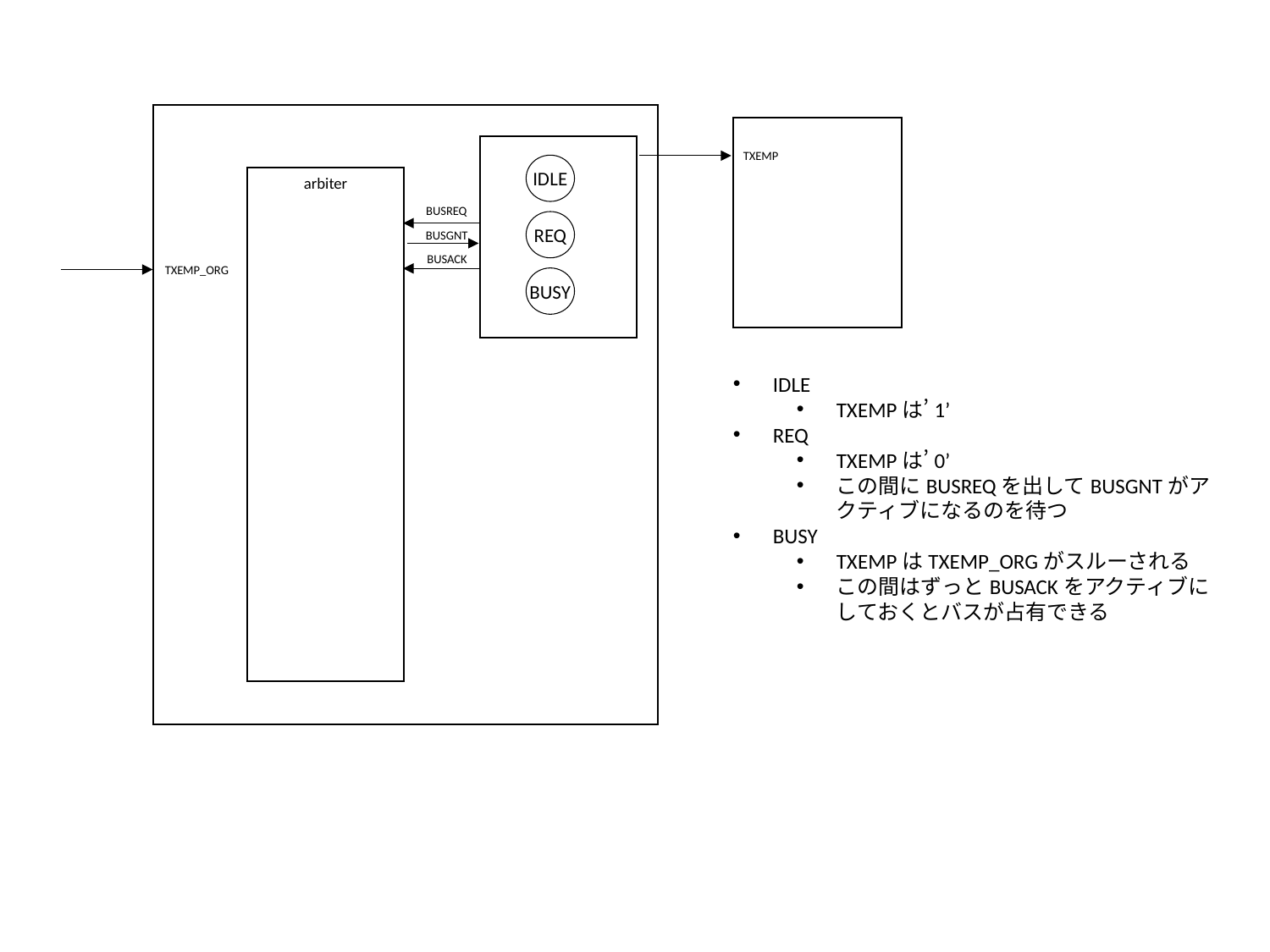

TXEMP
IDLE
arbiter
BUSREQ
REQ
BUSGNT
BUSACK
TXEMP_ORG
BUSY
IDLE
TXEMPは’1’
REQ
TXEMPは’0’
この間にBUSREQを出してBUSGNTがアクティブになるのを待つ
BUSY
TXEMPはTXEMP_ORGがスルーされる
この間はずっとBUSACKをアクティブにしておくとバスが占有できる